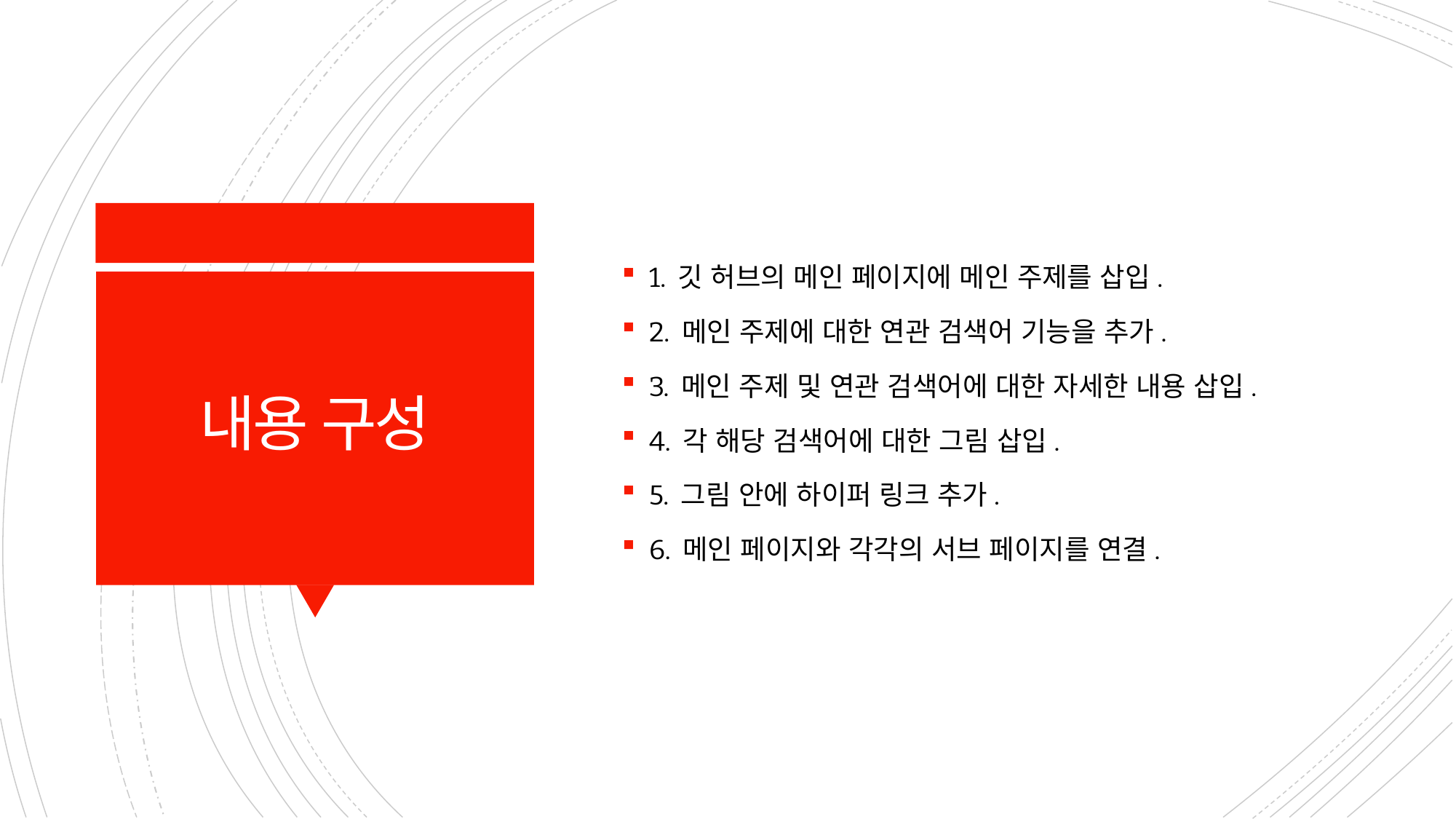

1. 깃 허브의 메인 페이지에 메인 주제를 삽입.
2. 메인 주제에 대한 연관 검색어 기능을 추가.
3. 메인 주제 및 연관 검색어에 대한 자세한 내용 삽입.
4. 각 해당 검색어에 대한 그림 삽입.
5. 그림 안에 하이퍼 링크 추가.
6. 메인 페이지와 각각의 서브 페이지를 연결.
# 내용 구성